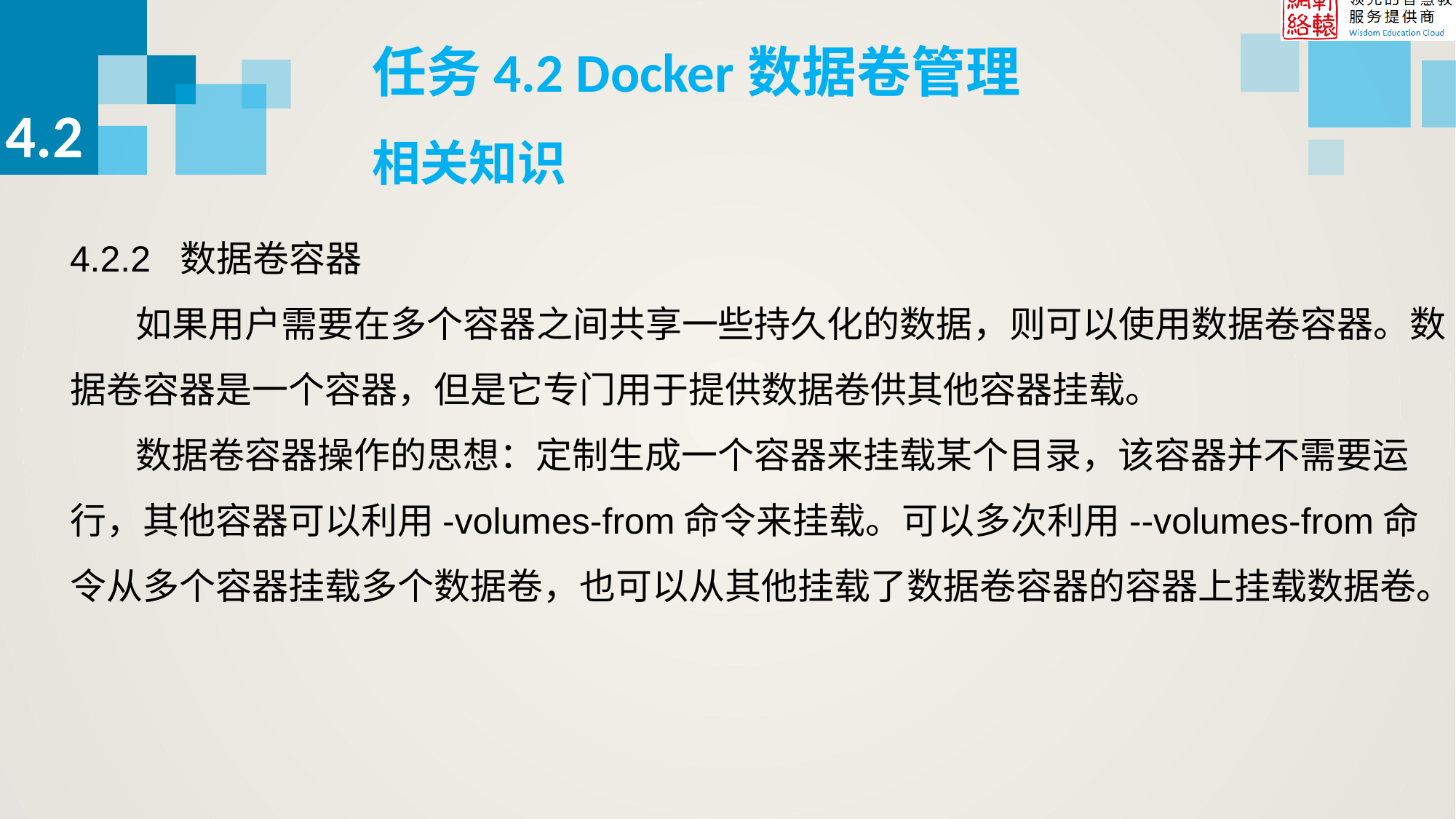

任务4.2 Docker数据卷管理
4.2
相关知识
4.2.2  数据卷容器
       如果用户需要在多个容器之间共享一些持久化的数据，则可以使用数据卷容器。数据卷容器是一个容器，但是它专门用于提供数据卷供其他容器挂载。
       数据卷容器操作的思想：定制生成一个容器来挂载某个目录，该容器并不需要运行，其他容器可以利用-volumes-from命令来挂载。可以多次利用--volumes-from命令从多个容器挂载多个数据卷，也可以从其他挂载了数据卷容器的容器上挂载数据卷。